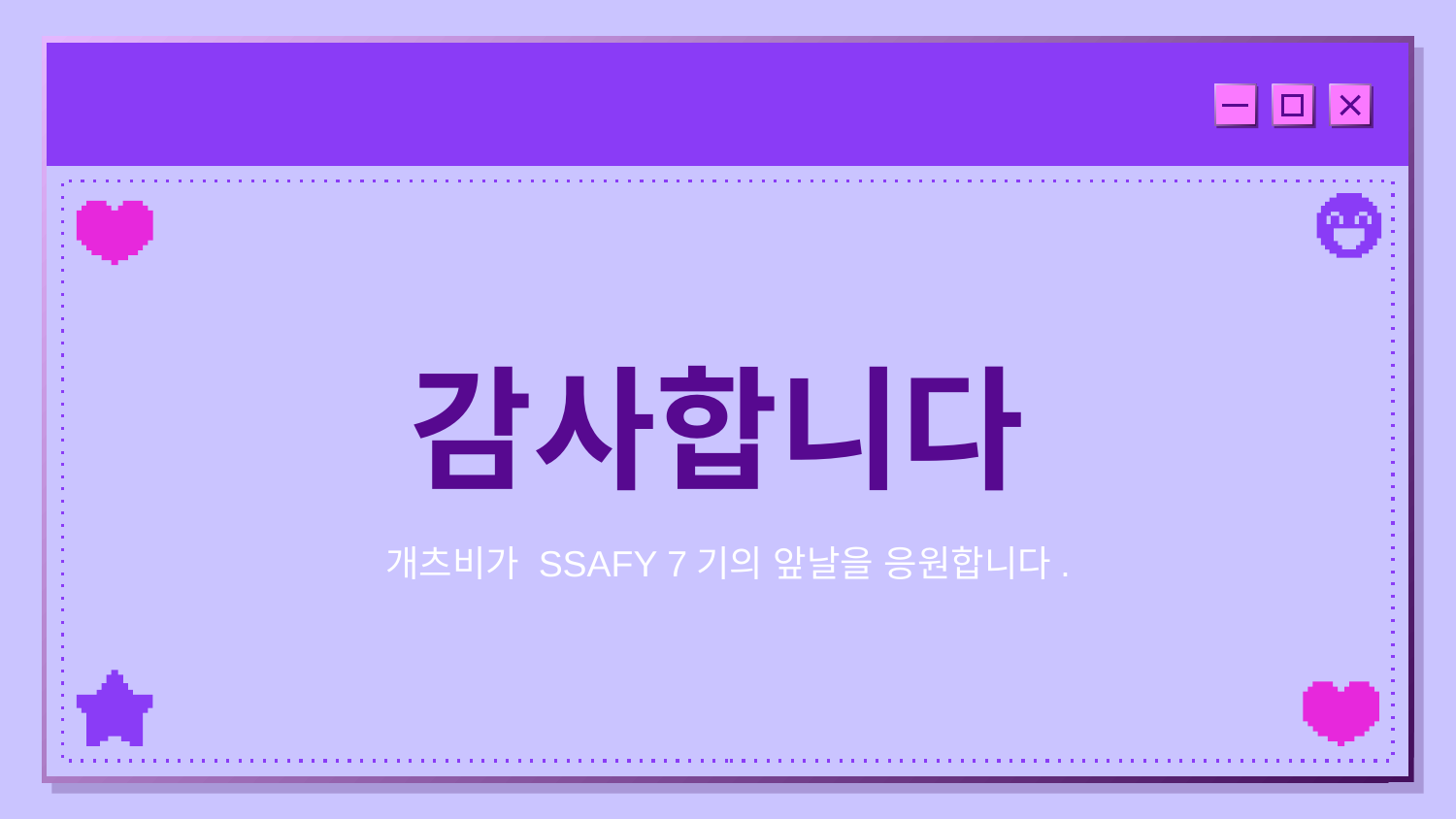

# 감사합니다
개츠비가 SSAFY 7기의 앞날을 응원합니다.